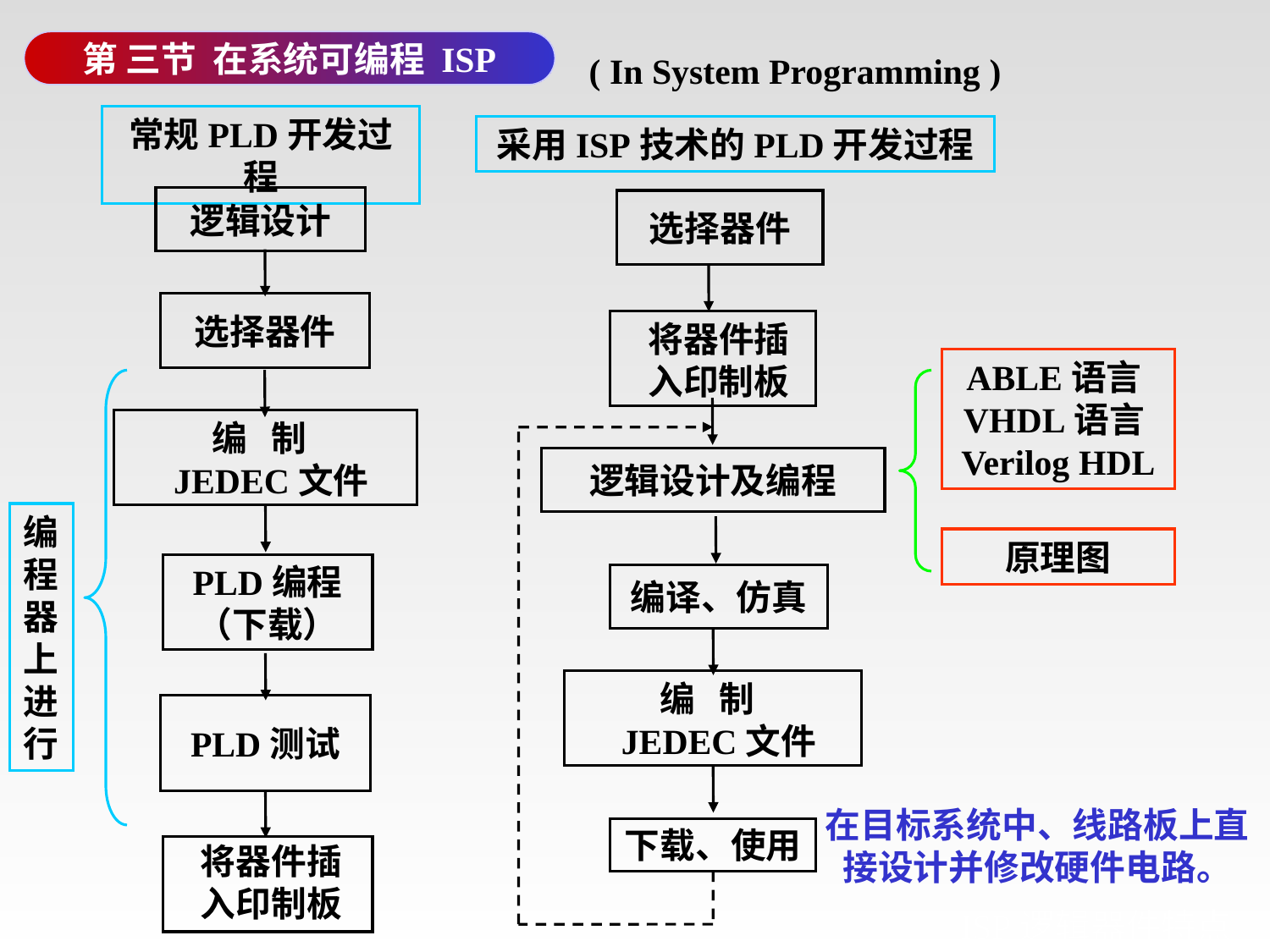

第 三节  在系统可编程 ISP
( In System Programming )
常规PLD开发过程
采用ISP技术的PLD开发过程
逻辑设计

选择器件

编   制
JEDEC文件

PLD编程
（下载）

PLD测试

将器件插入印制板

选择器件

将器件插入印制板

逻辑设计及编程

编译、仿真

编   制
JEDEC文件

下载、使用

ABLE语言VHDL语言Verilog HDL

原理图

编程器上进行
在目标系统中、线路板上直接设计并修改硬件电路。
# ISP逻辑器件特点